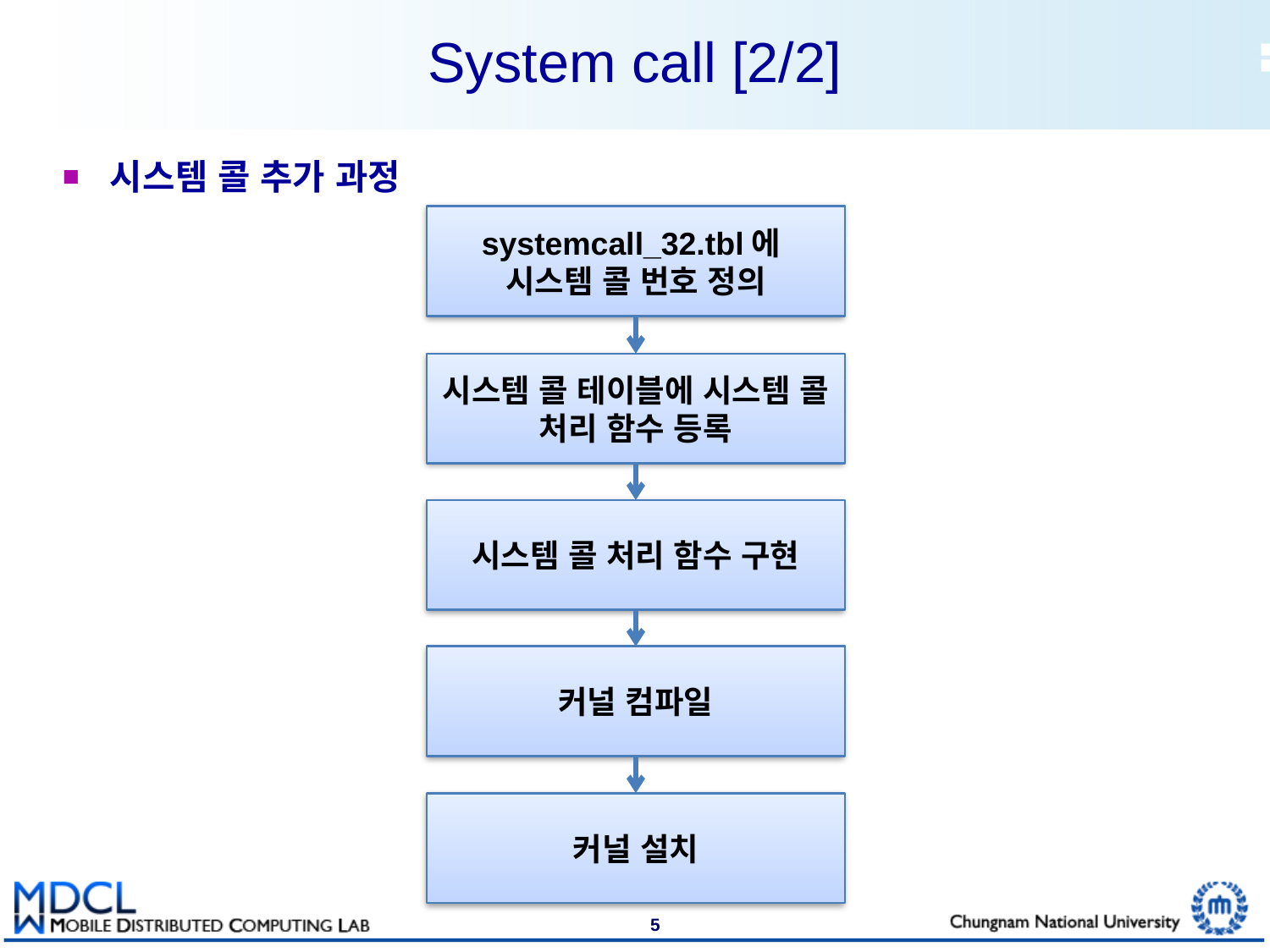

# System call [2/2]
시스템 콜 추가 과정

systemcall_32.tbl에
시스템 콜 번호 정의
시스템 콜 테이블에 시스템 콜 처리 함수 등록
시스템 콜 처리 함수 구현
커널 컴파일
커널 설치